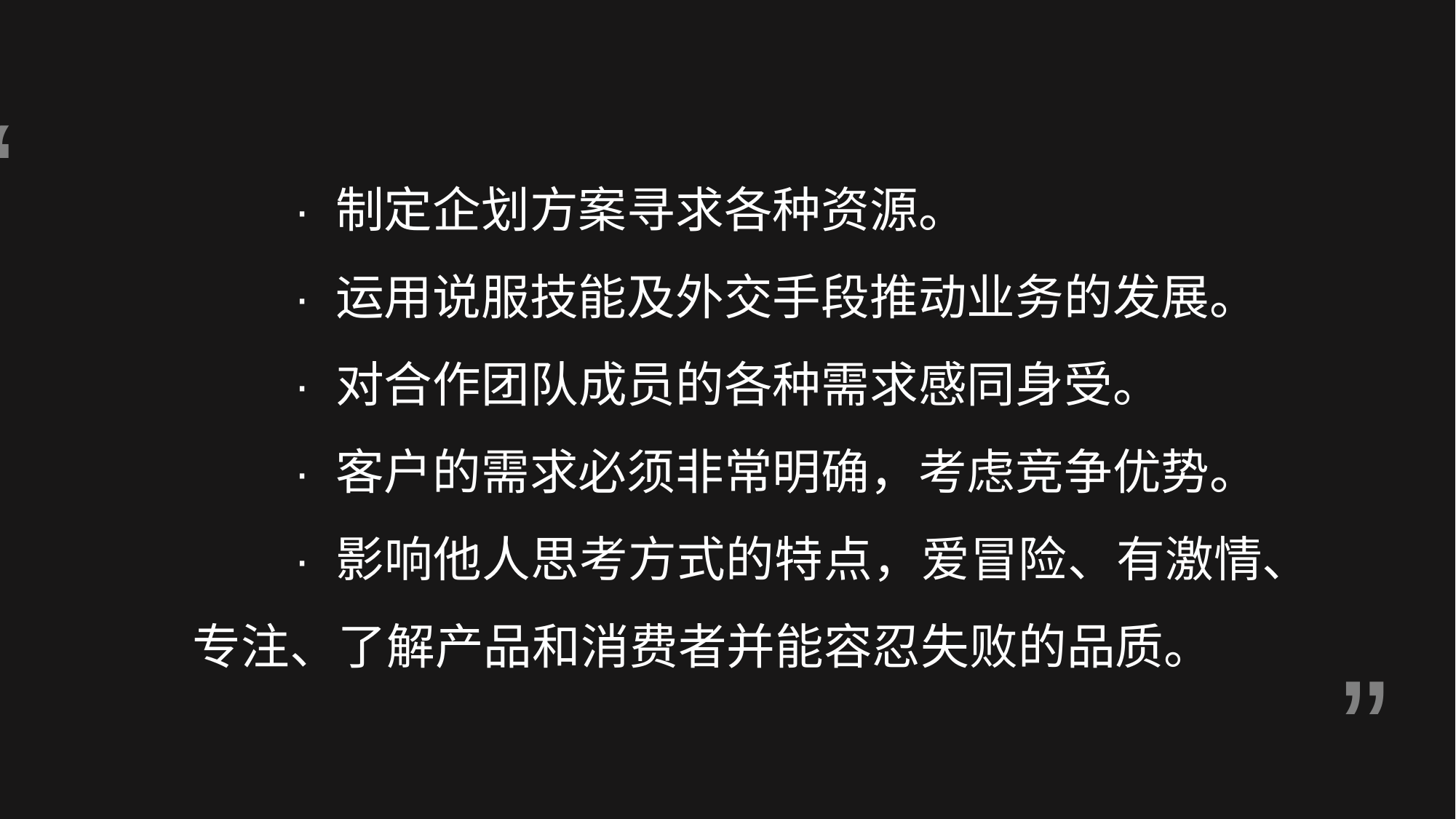

“
· 制定企划方案寻求各种资源。
· 运用说服技能及外交手段推动业务的发展。
· 对合作团队成员的各种需求感同身受。
· 客户的需求必须非常明确，考虑竞争优势。
· 影响他人思考方式的特点，爱冒险、有激情、专注、了解产品和消费者并能容忍失败的品质。
”